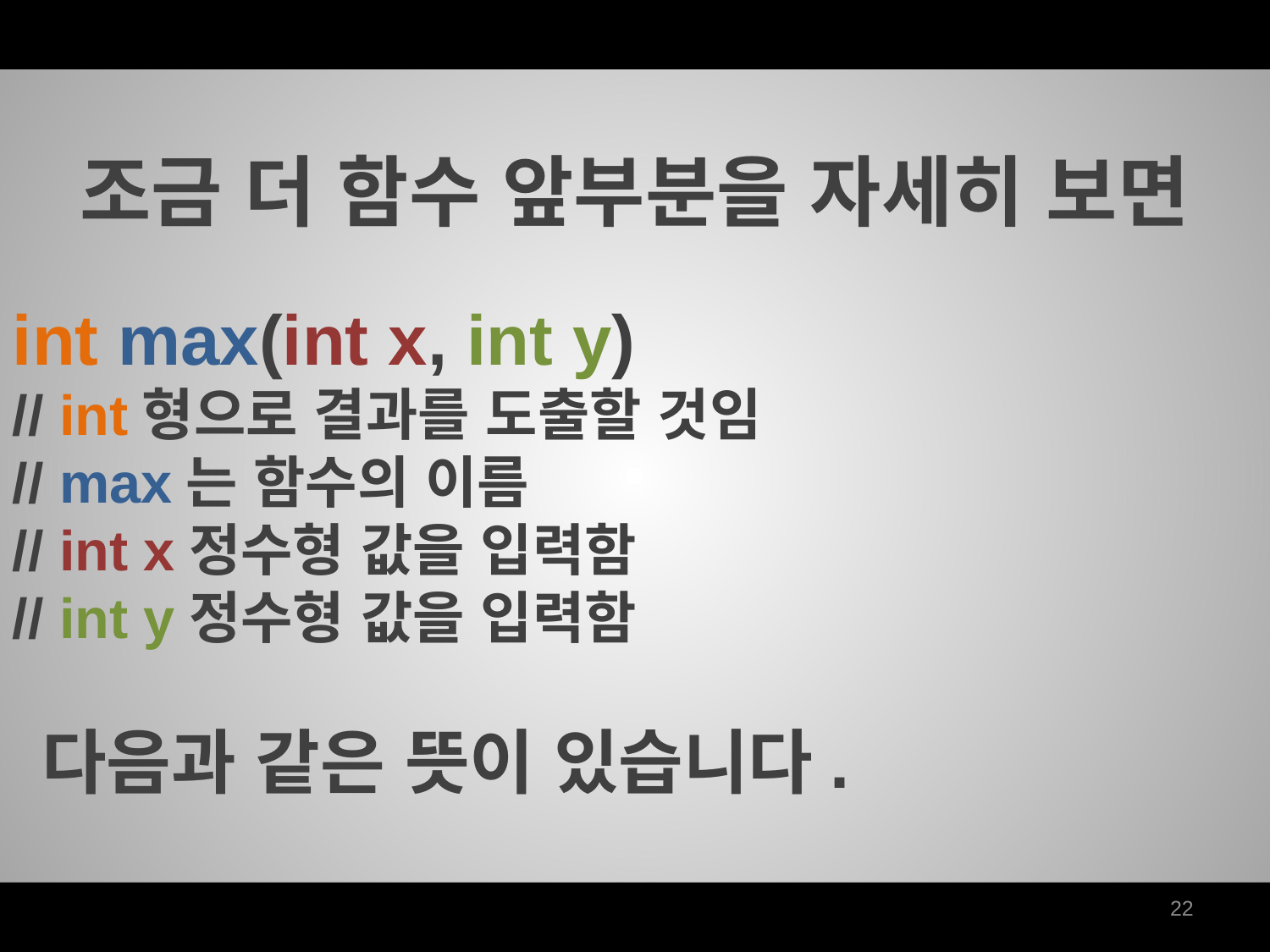

조금 더 함수 앞부분을 자세히 보면

int max(int x, int y)
// int형으로 결과를 도출할 것임
// max는 함수의 이름
// int x정수형 값을 입력함
// int y정수형 값을 입력함

 다음과 같은 뜻이 있습니다.
22